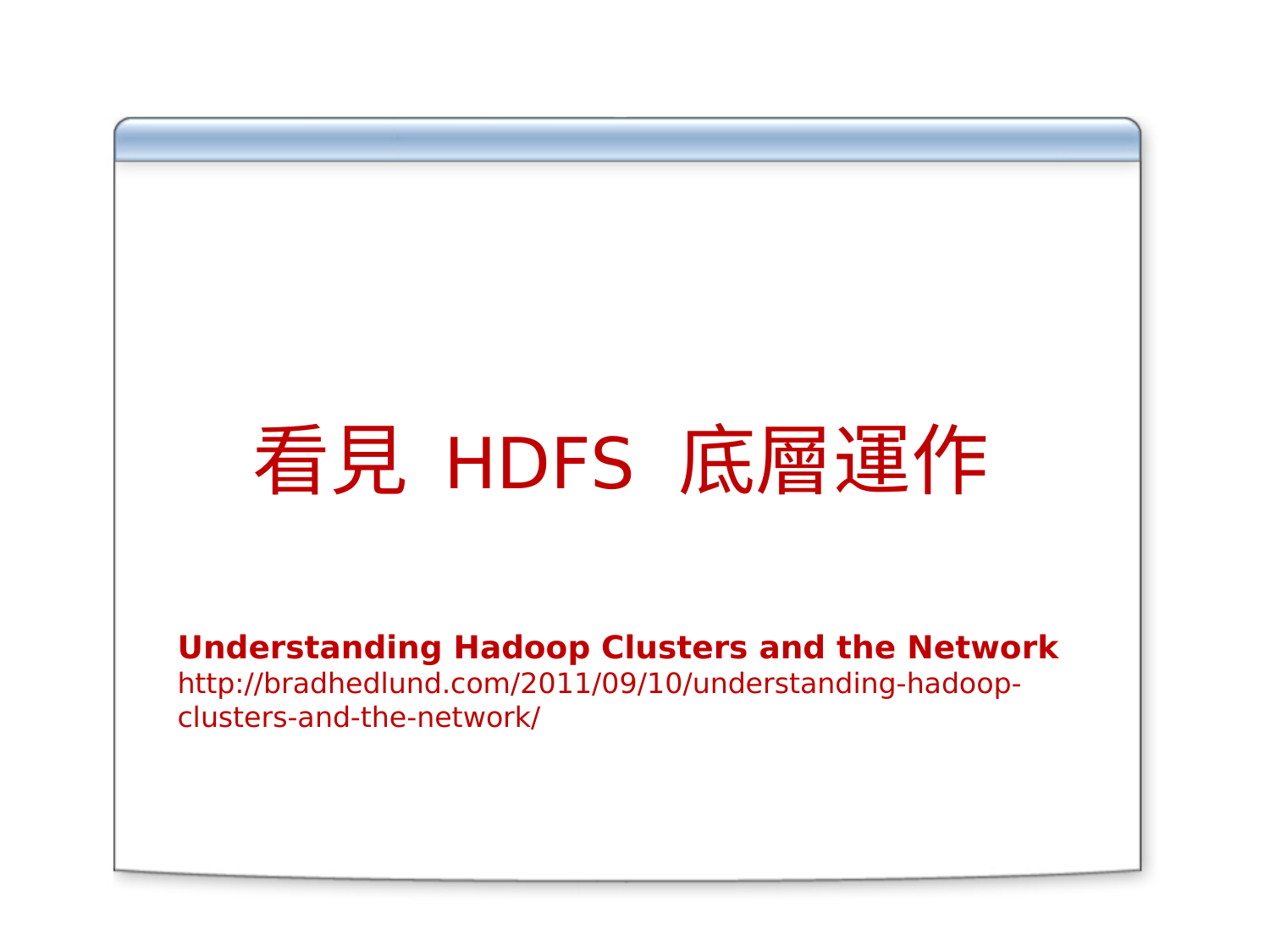

看見 HDFS 底層運作
Understanding Hadoop Clusters and the Network
http://bradhedlund.com/2011/09/10/understanding-hadoop-clusters-and-the-network/